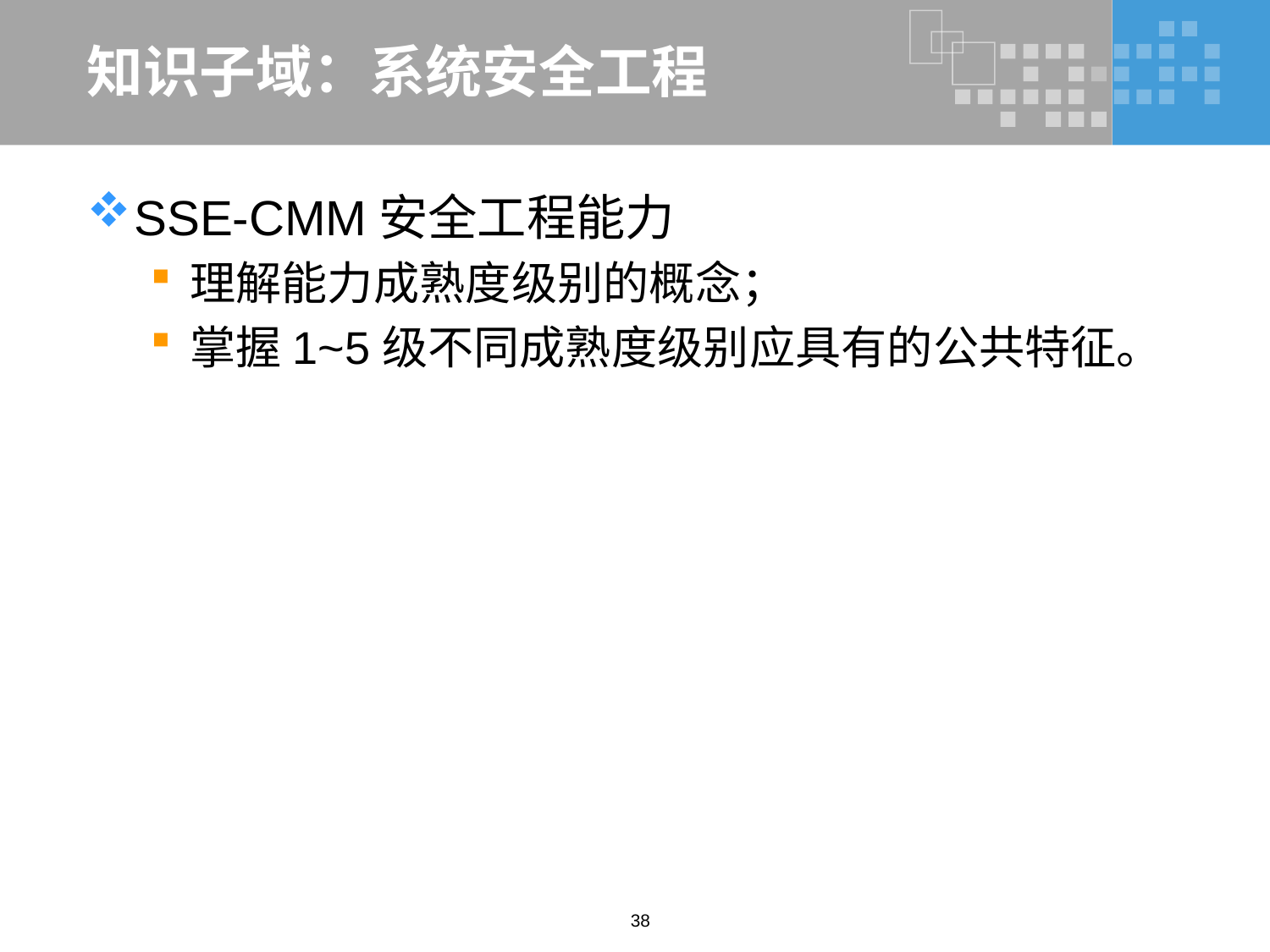

# 知识子域：系统安全工程
SSE-CMM安全工程能力
理解能力成熟度级别的概念；
掌握1~5级不同成熟度级别应具有的公共特征。

38